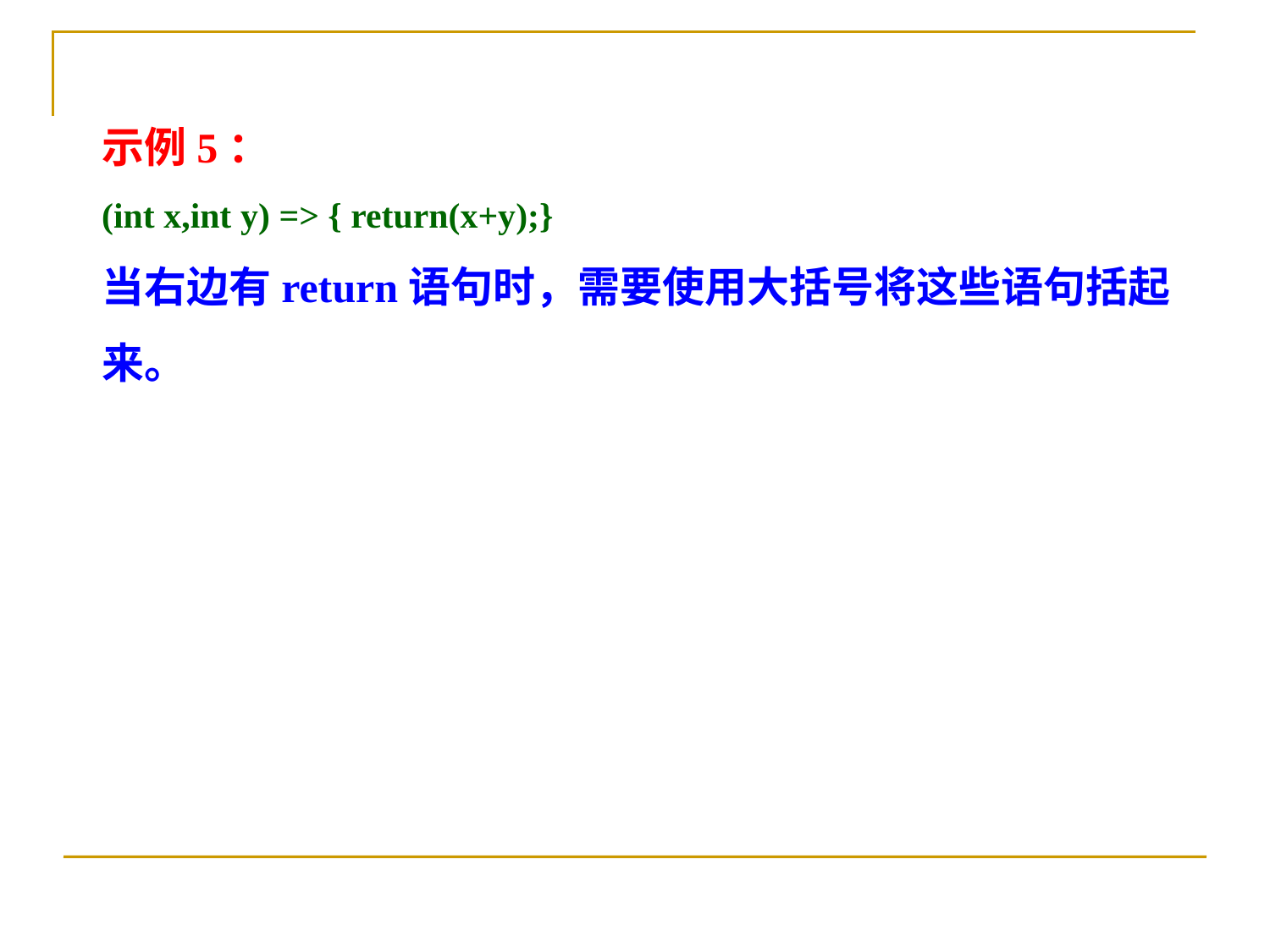

示例5：
(int x,int y) => { return(x+y);}
当右边有return语句时，需要使用大括号将这些语句括起来。